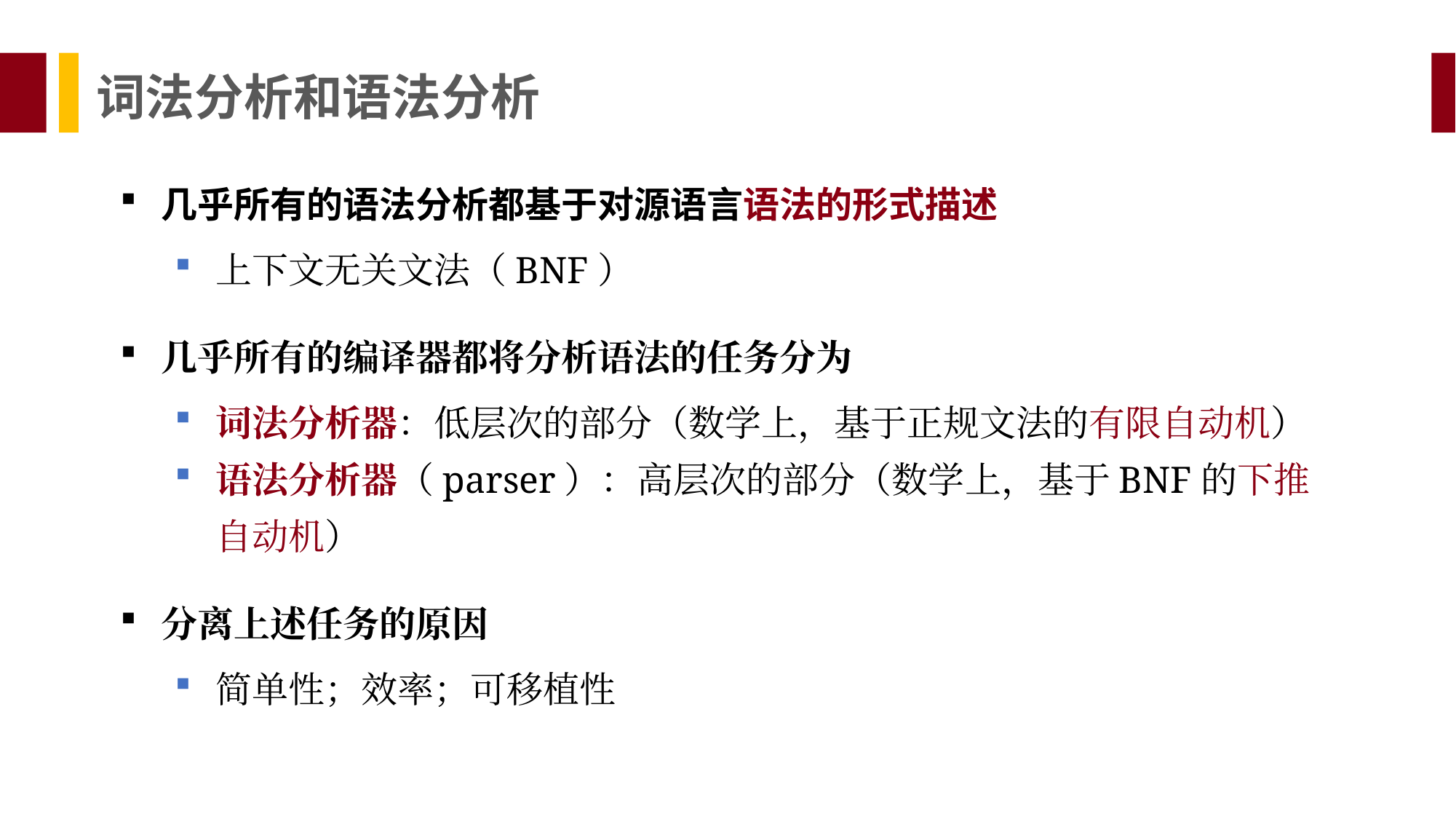

词法分析和语法分析
几乎所有的语法分析都基于对源语言语法的形式描述
上下文无关文法（BNF）
几乎所有的编译器都将分析语法的任务分为
词法分析器：低层次的部分（数学上，基于正规文法的有限自动机）
语法分析器（parser）：高层次的部分（数学上，基于BNF的下推自动机）
分离上述任务的原因
简单性；效率；可移植性